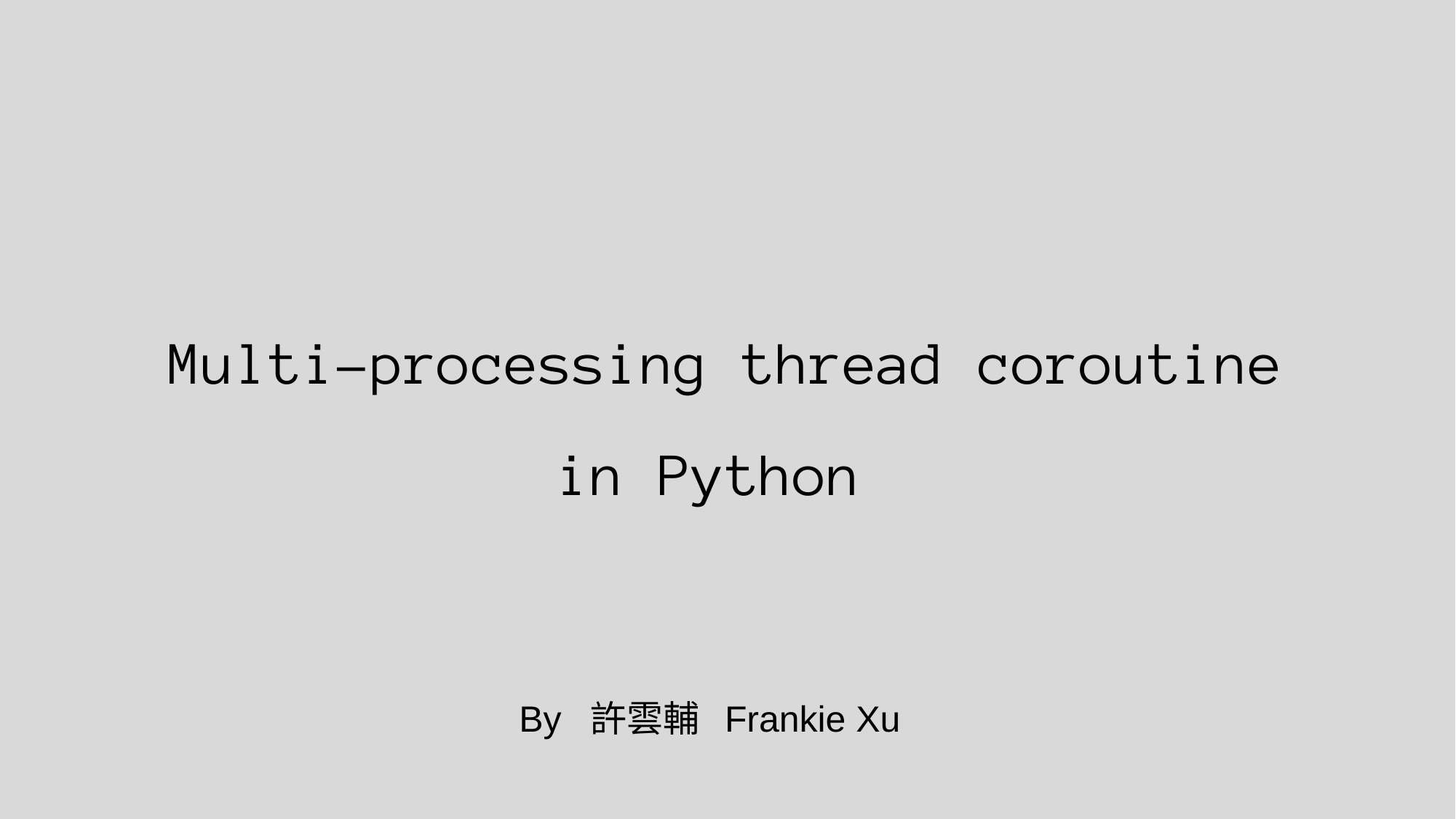

# Multi-processing thread coroutine in Python
By  許雲輔  Frankie Xu